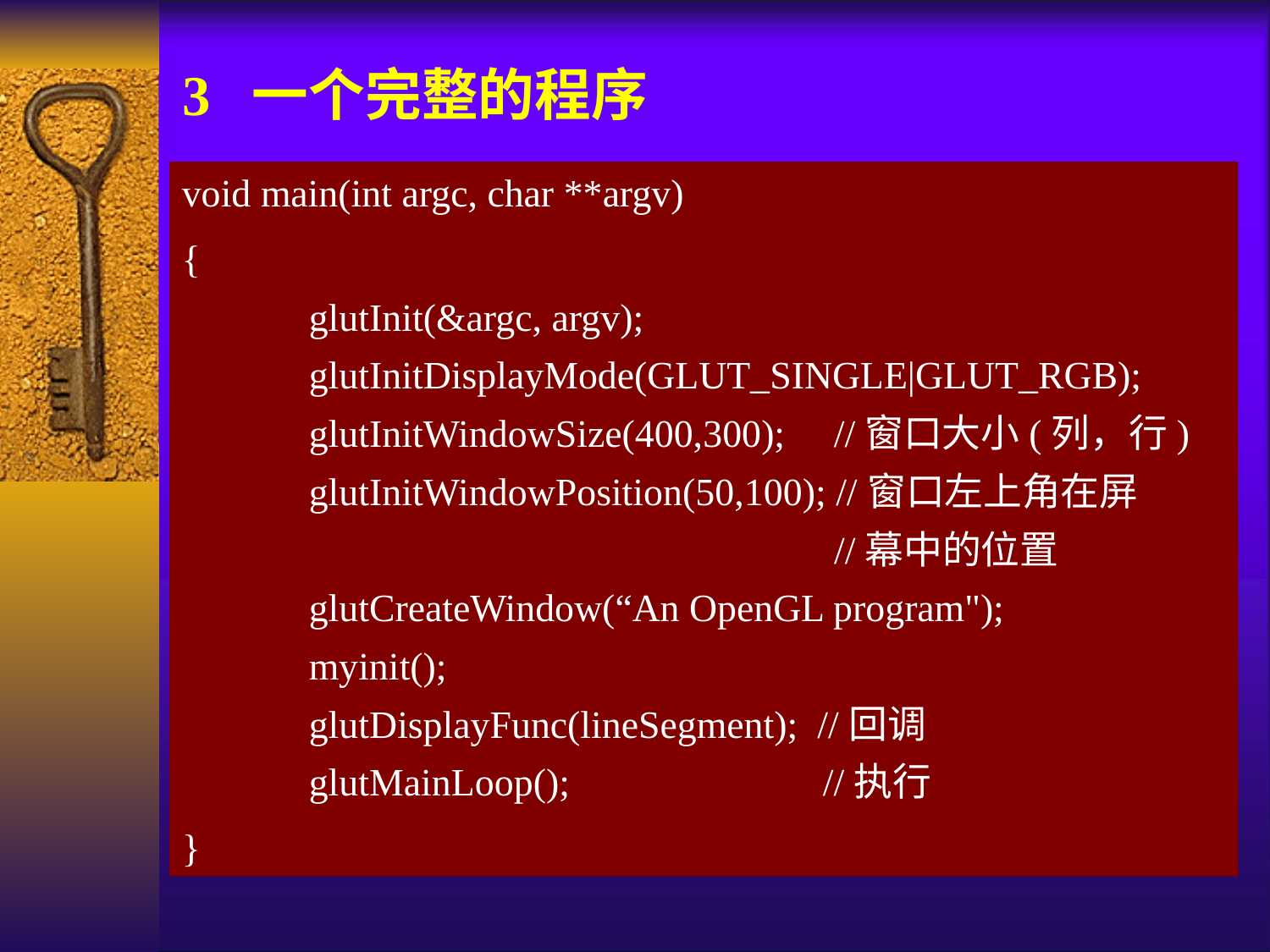

3  一个完整的程序

void main(int argc, char **argv)
{
	glutInit(&argc, argv);
	glutInitDisplayMode(GLUT_SINGLE|GLUT_RGB);
	glutInitWindowSize(400,300);     //窗口大小(列，行)
	glutInitWindowPosition(50,100); //窗口左上角在屏
                                                                   //幕中的位置
	glutCreateWindow(“An OpenGL program");
	myinit();
	glutDisplayFunc(lineSegment);  //回调
	glutMainLoop();                          //执行
}